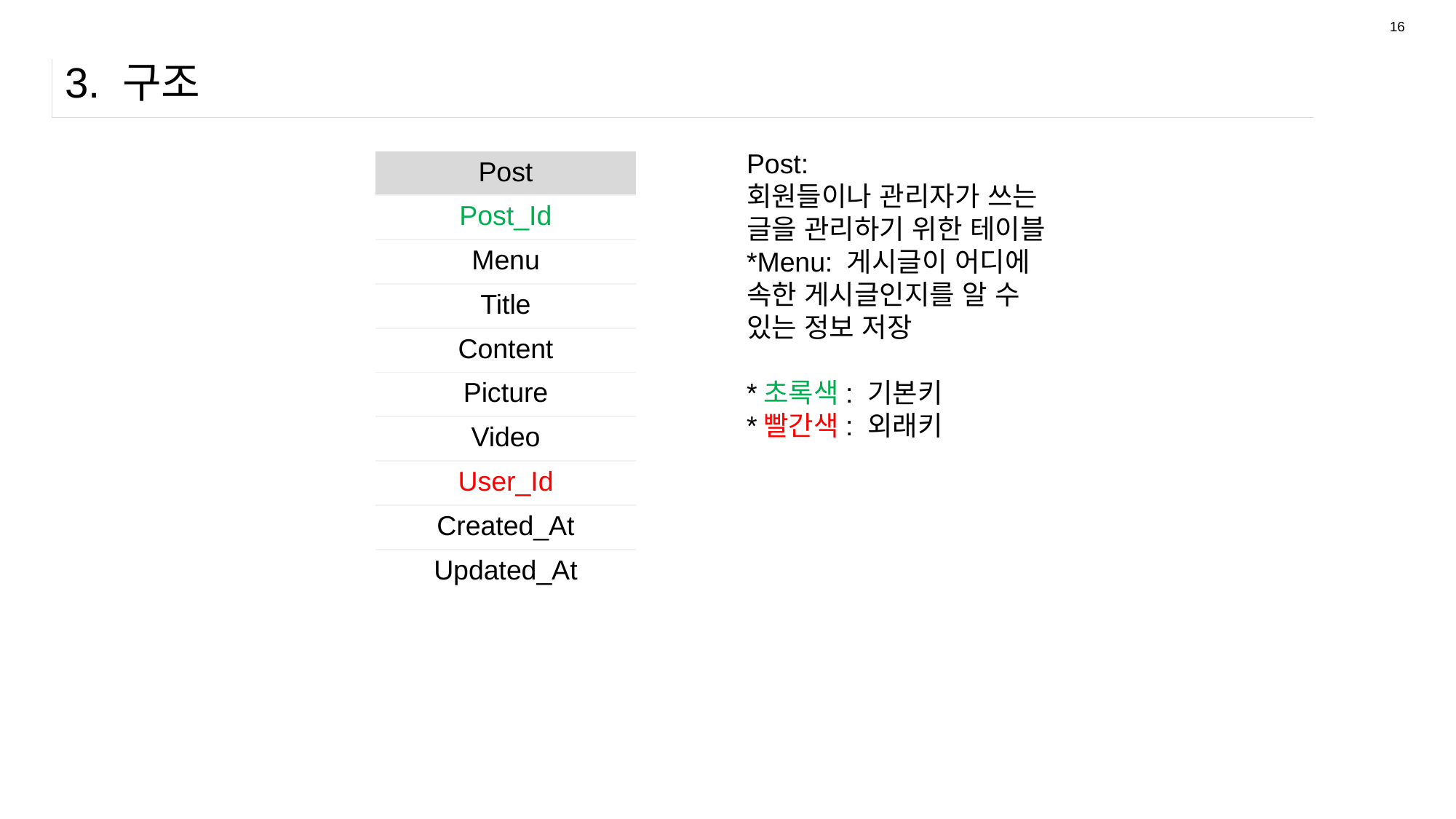

16
# 3. 구조

Post:
회원들이나 관리자가 쓰는 글을 관리하기 위한 테이블
*Menu: 게시글이 어디에 속한 게시글인지를 알 수 있는 정보 저장

*초록색: 기본키
*빨간색: 외래키
| Post |
| --- |
| Post\_Id |
| Menu |
| Title |
| Content |
| Picture |
| Video |
| User\_Id |
| Created\_At |
| Updated\_At |